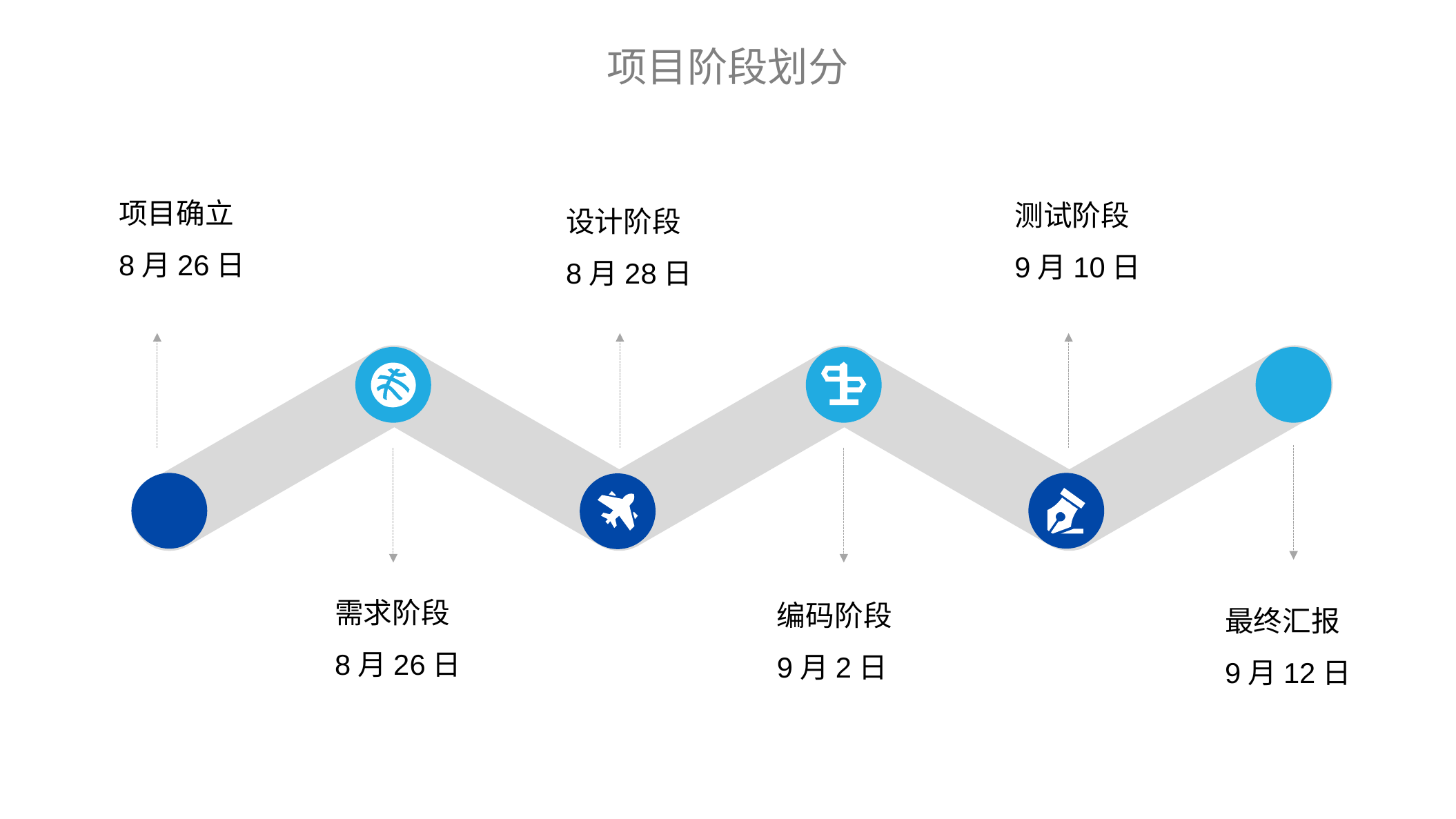

项目阶段划分
项目确立
8月26日
测试阶段
9月10日

设计阶段
8月28日
需求阶段
8月26日
编码阶段
9月2日
最终汇报
9月12日